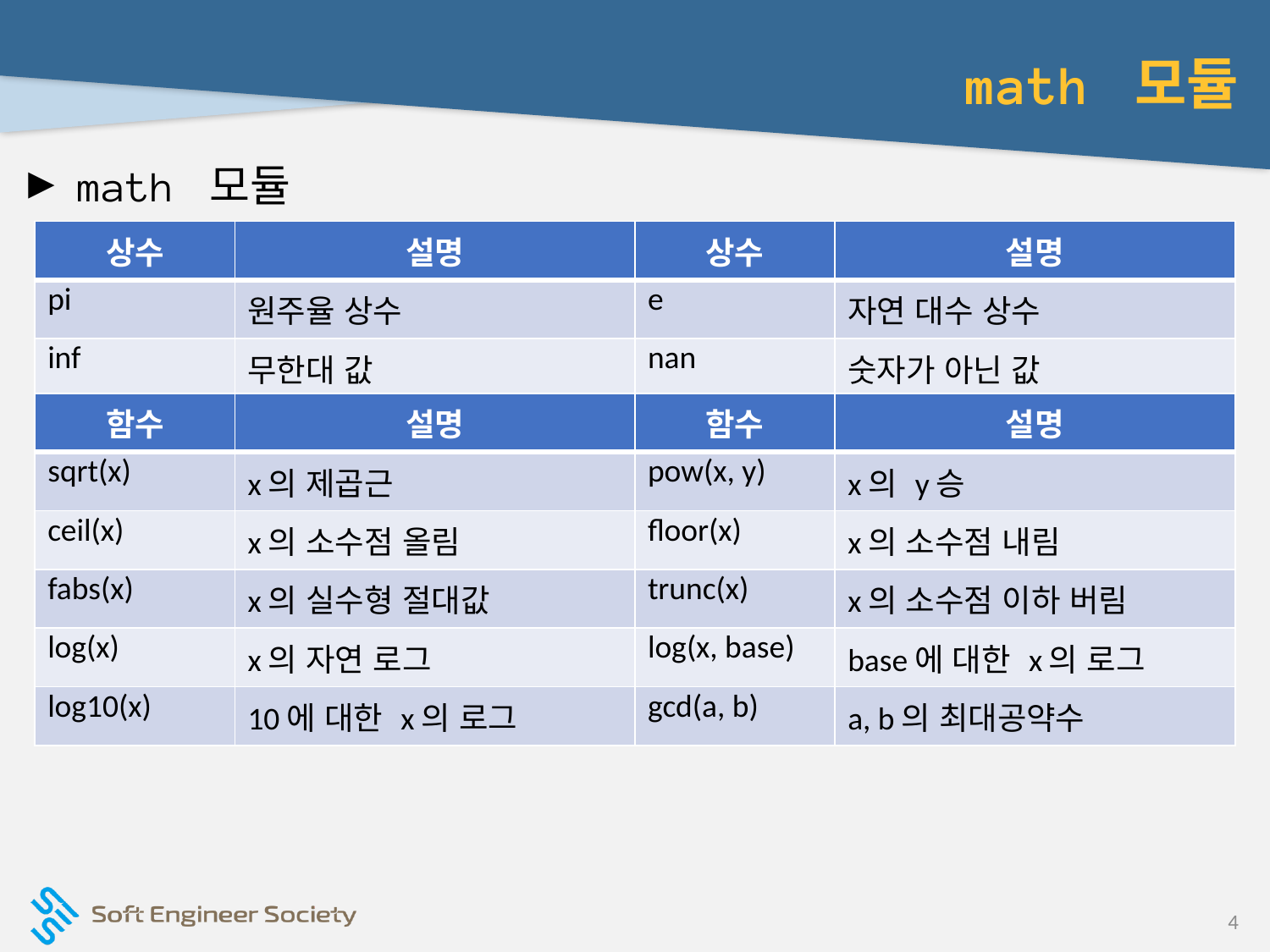

# math 모듈
math 모듈
| 상수 | 설명 | 상수 | 설명 |
| --- | --- | --- | --- |
| pi | 원주율 상수 | e | 자연 대수 상수 |
| inf | 무한대 값 | nan | 숫자가 아닌 값 |
| 함수 | 설명 | 함수 | 설명 |
| --- | --- | --- | --- |
| sqrt(x) | x의 제곱근 | pow(x, y) | x의 y승 |
| ceil(x) | x의 소수점 올림 | floor(x) | x의 소수점 내림 |
| fabs(x) | x의 실수형 절대값 | trunc(x) | x의 소수점 이하 버림 |
| log(x) | x의 자연 로그 | log(x, base) | base에 대한 x의 로그 |
| log10(x) | 10에 대한 x의 로그 | gcd(a, b) | a, b의 최대공약수 |
4